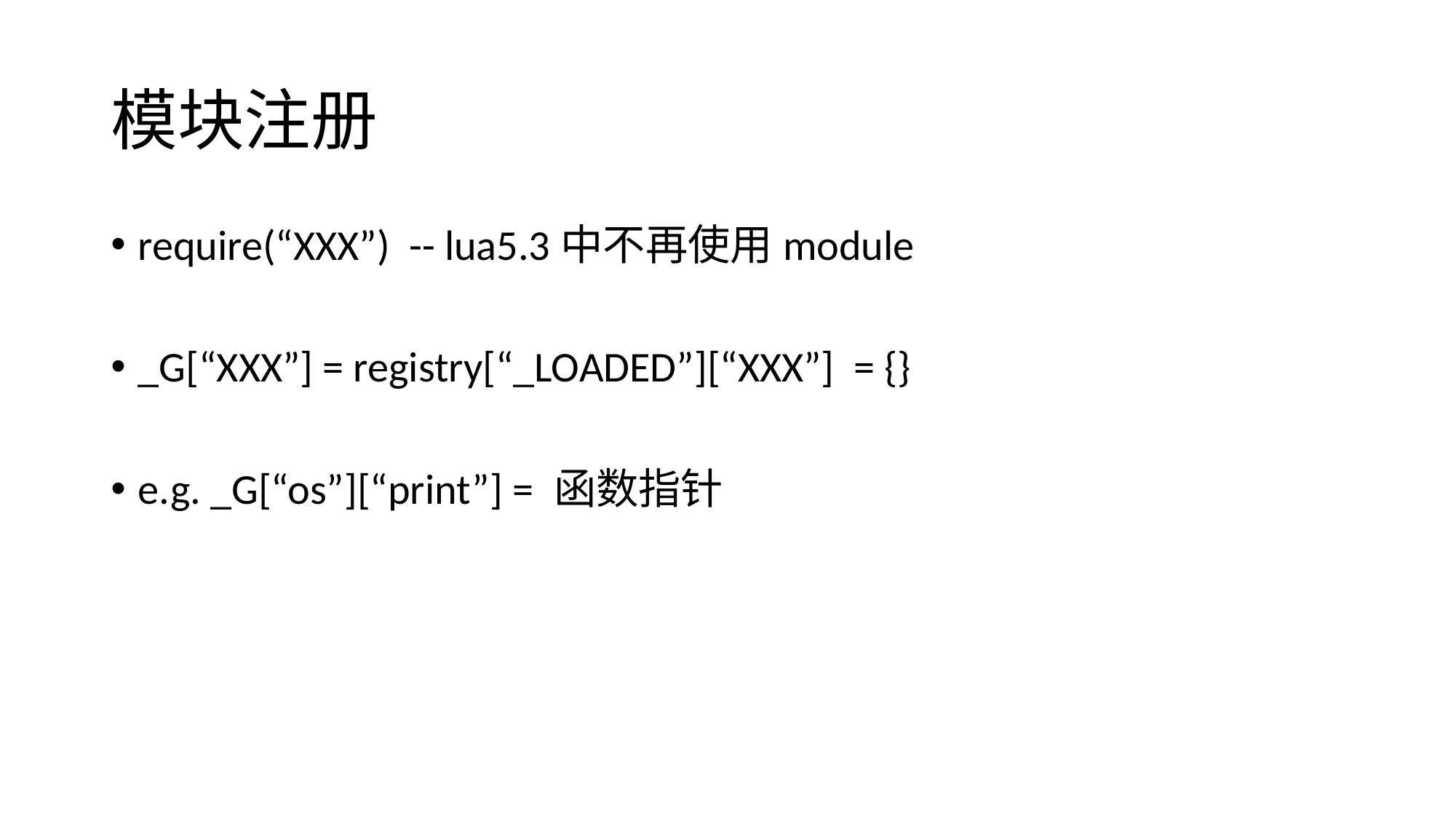

# 模块注册
require(“XXX”)  -- lua5.3中不再使用module

_G[“XXX”] = registry[“_LOADED”][“XXX”]  = {}

e.g. _G[“os”][“print”] = 函数指针